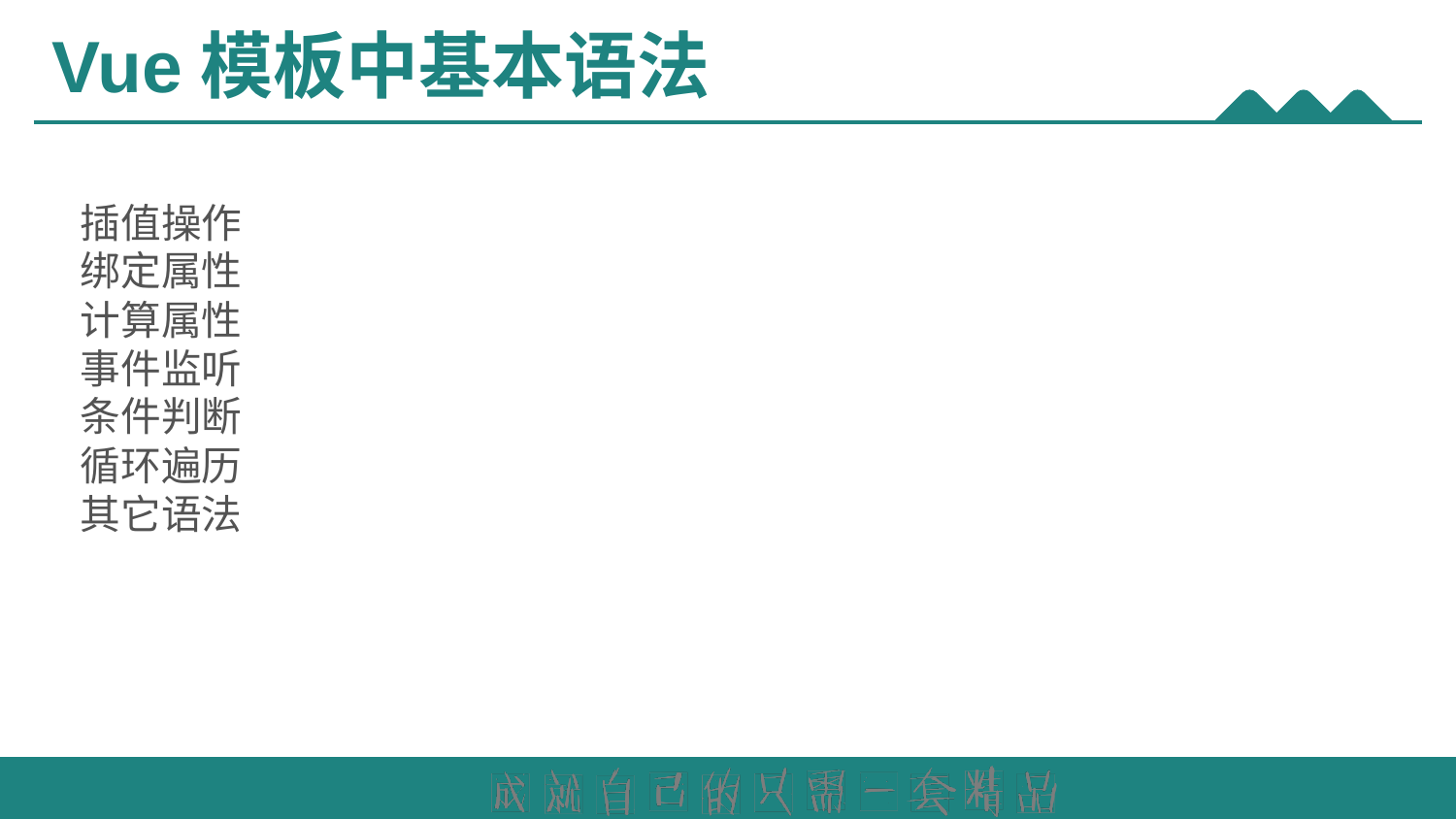

# Vue模板中基本语法
插值操作
绑定属性
计算属性
事件监听
条件判断
循环遍历
其它语法